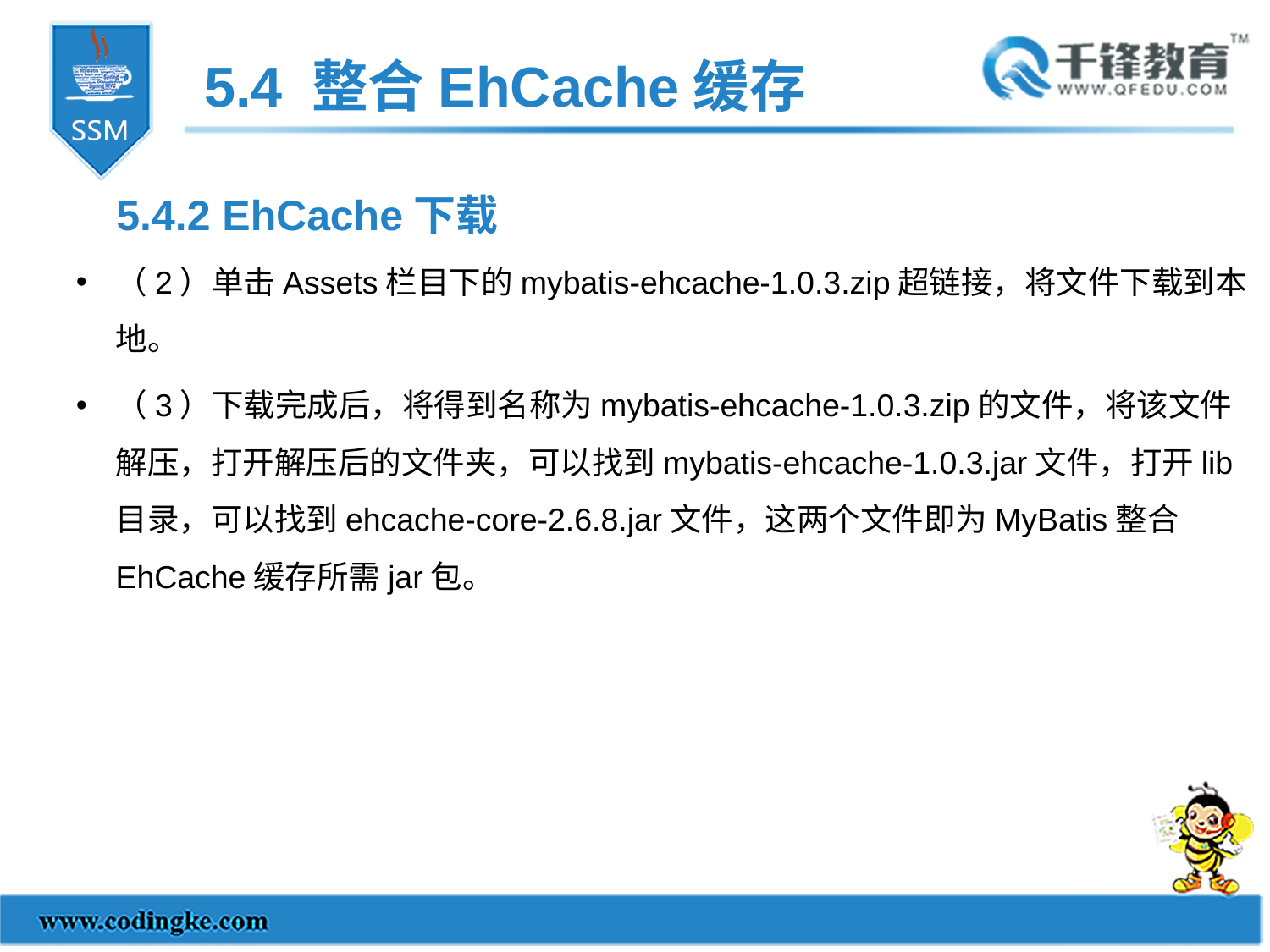

5.4 整合EhCache缓存
5.4.2 EhCache下载
（2）单击Assets栏目下的mybatis-ehcache-1.0.3.zip超链接，将文件下载到本地。
（3）下载完成后，将得到名称为mybatis-ehcache-1.0.3.zip的文件，将该文件解压，打开解压后的文件夹，可以找到mybatis-ehcache-1.0.3.jar文件，打开lib目录，可以找到ehcache-core-2.6.8.jar文件，这两个文件即为MyBatis整合EhCache缓存所需jar包。